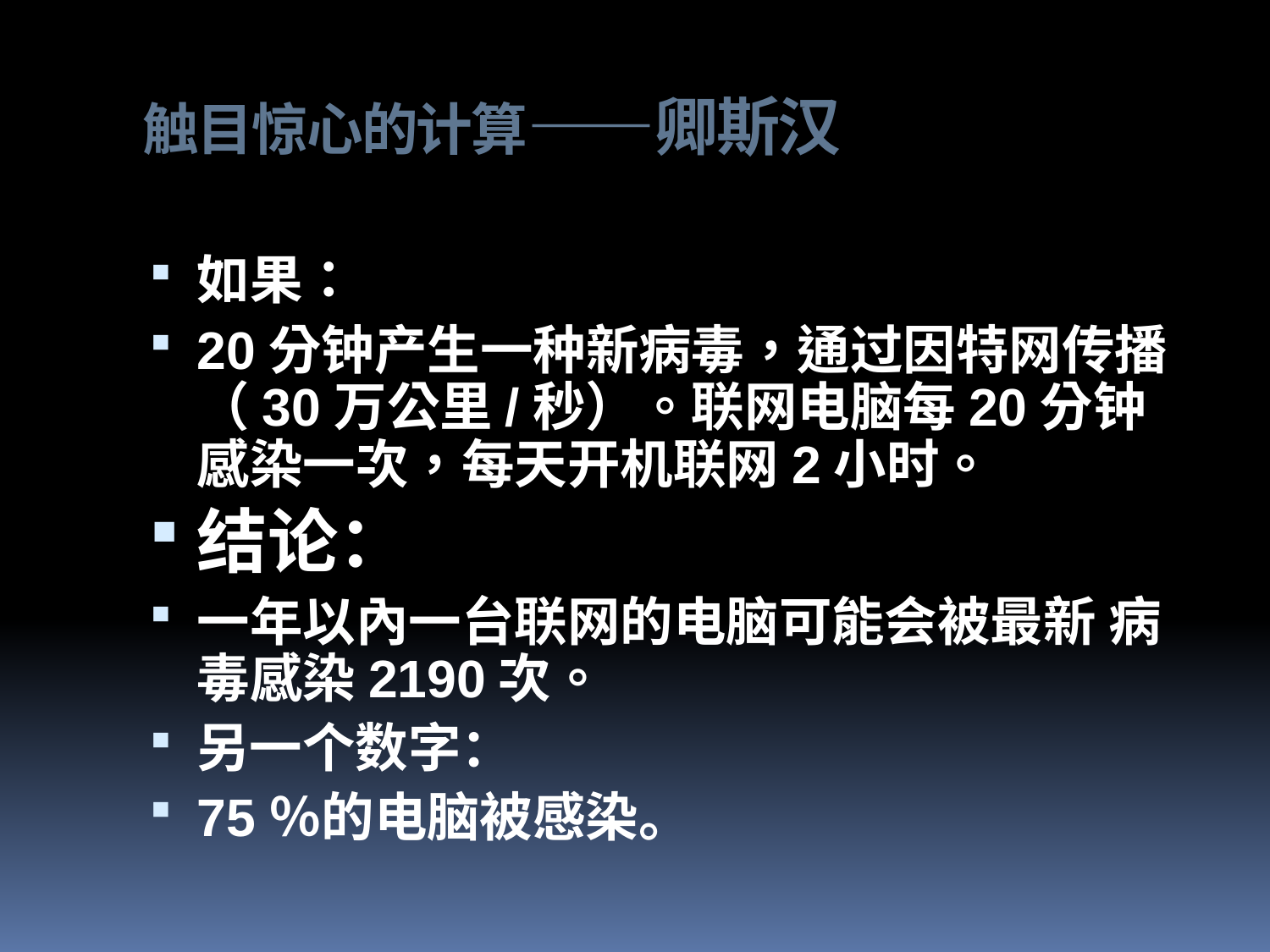

# 触目惊心的计算——卿斯汉
如果：
20分钟产生一种新病毒，通过因特网传播（30万公里/秒）。联网电脑每20分钟感染一次，每天开机联网2小时。
结论：
一年以內一台联网的电脑可能会被最新 病毒感染2190次。
另一个数字：
75％的电脑被感染。